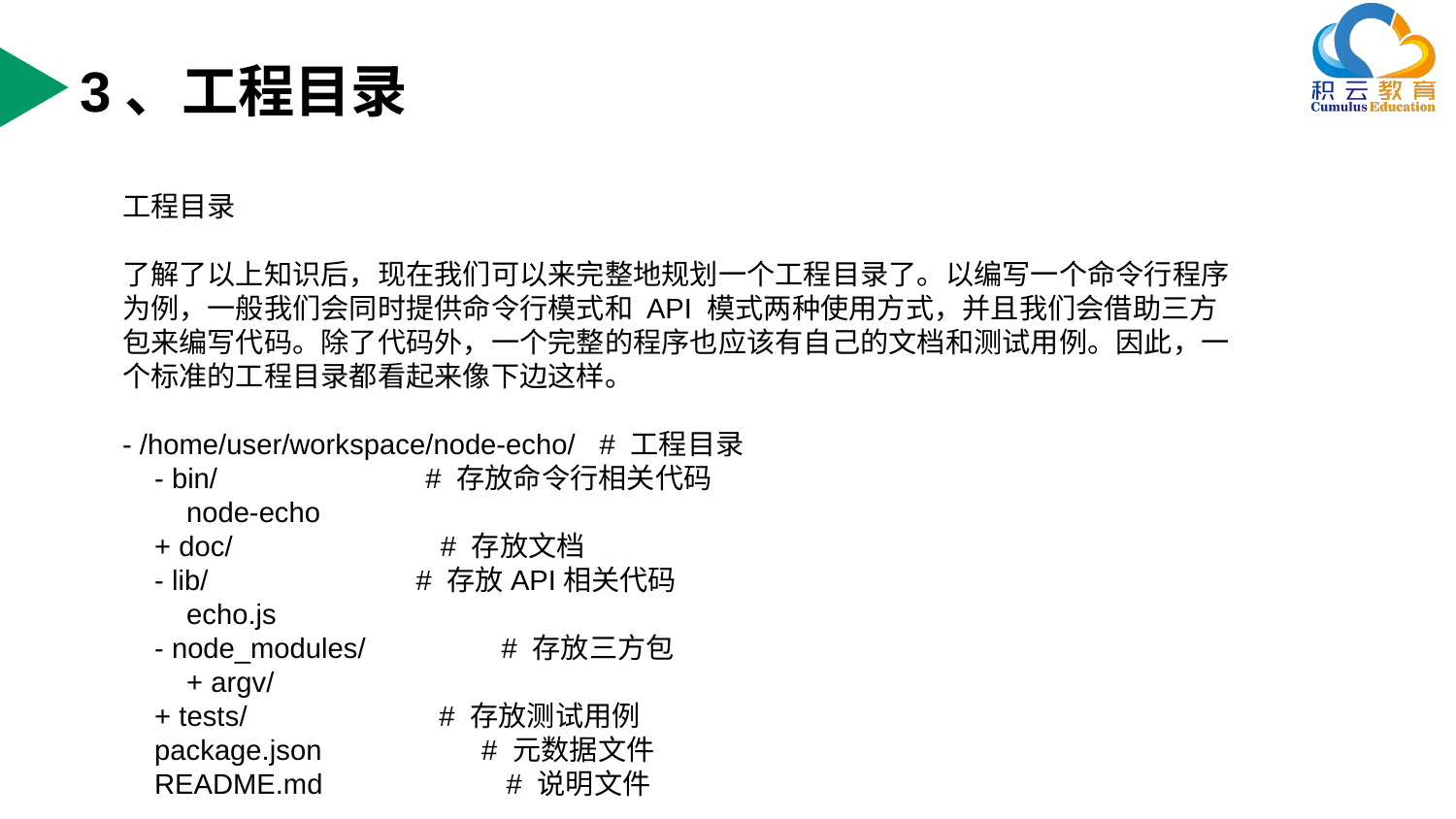

3、工程目录
工程目录

了解了以上知识后，现在我们可以来完整地规划一个工程目录了。以编写一个命令行程序为例，一般我们会同时提供命令行模式和 API 模式两种使用方式，并且我们会借助三方包来编写代码。除了代码外，一个完整的程序也应该有自己的文档和测试用例。因此，一个标准的工程目录都看起来像下边这样。

- /home/user/workspace/node-echo/   # 工程目录
    - bin/                          # 存放命令行相关代码
        node-echo
    + doc/                          # 存放文档
    - lib/                          # 存放API相关代码
        echo.js
    - node_modules/                 # 存放三方包
        + argv/
    + tests/                        # 存放测试用例
    package.json                    # 元数据文件
    README.md                       # 说明文件